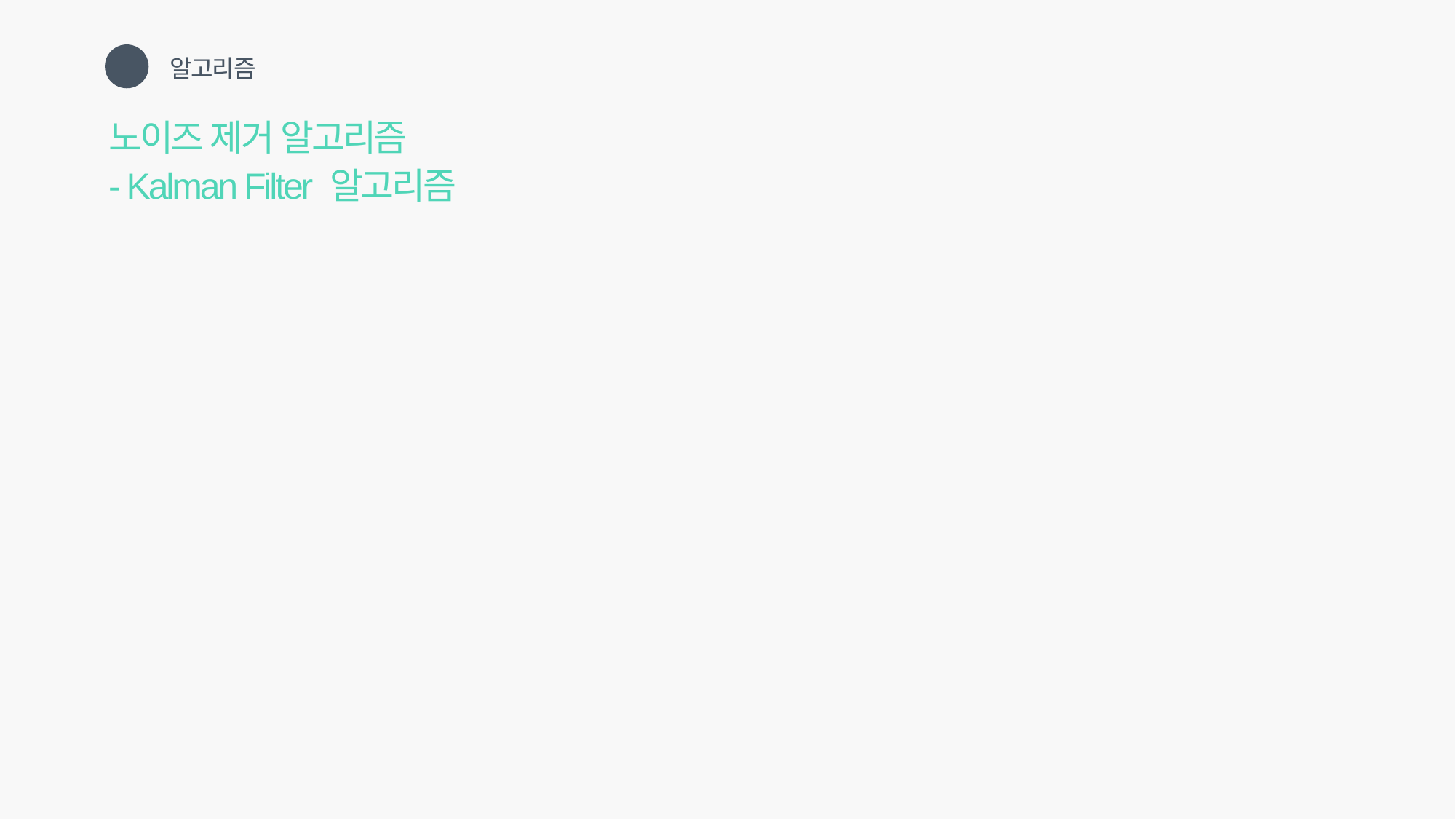

알고리즘
02
노이즈 제거 알고리즘
- Kalman Filter 알고리즘